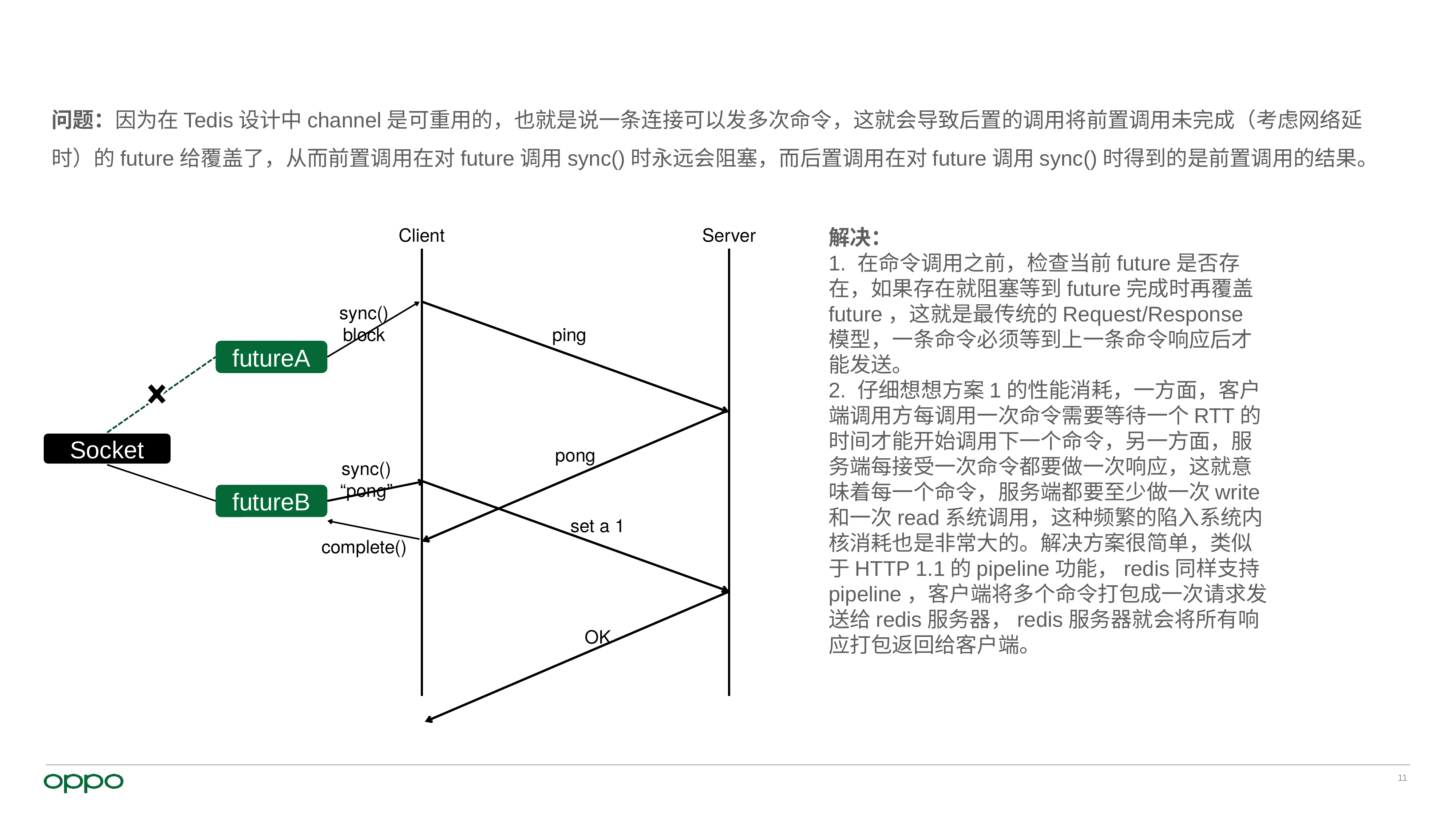

问题：因为在Tedis设计中channel是可重用的，也就是说一条连接可以发多次命令，这就会导致后置的调用将前置调用未完成（考虑网络延时）的future给覆盖了，从而前置调用在对future调用sync()时永远会阻塞，而后置调用在对future调用sync()时得到的是前置调用的结果。

解决：
1. 在命令调用之前，检查当前future是否存在，如果存在就阻塞等到future完成时再覆盖future，这就是最传统的Request/Response模型，一条命令必须等到上一条命令响应后才能发送。
2. 仔细想想方案1的性能消耗，一方面，客户端调用方每调用一次命令需要等待一个RTT的时间才能开始调用下一个命令，另一方面，服务端每接受一次命令都要做一次响应，这就意味着每一个命令，服务端都要至少做一次write和一次read系统调用，这种频繁的陷入系统内核消耗也是非常大的。解决方案很简单，类似于HTTP 1.1的pipeline功能，redis同样支持pipeline，客户端将多个命令打包成一次请求发送给redis服务器，redis服务器就会将所有响应打包返回给客户端。
Client
Server
sync()
block
ping
futureA

Socket
pong
sync()
“pong”
futureB
set a 1
complete()
OK